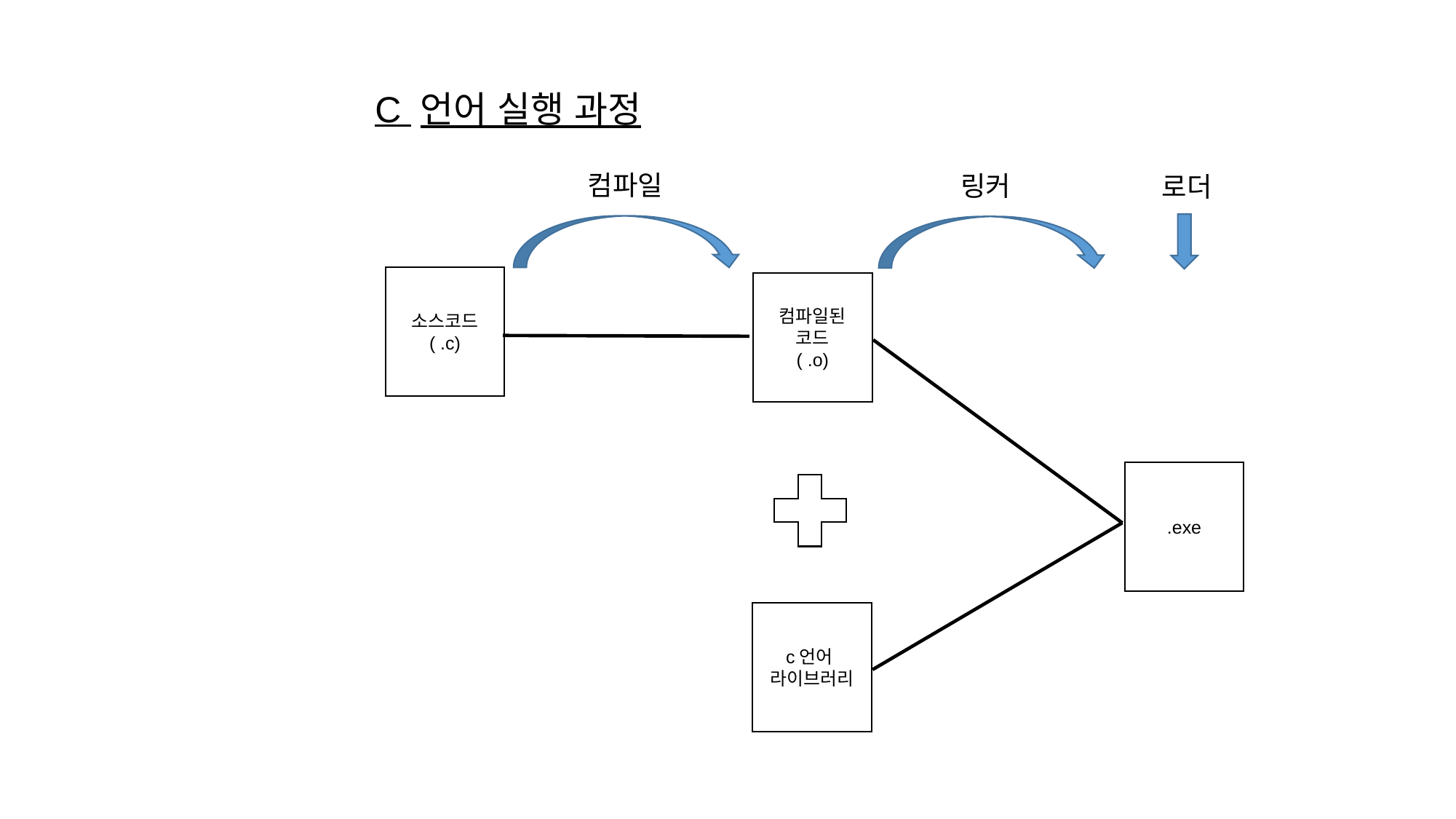

C 언어 실행 과정
컴파일
링커
로더

소스코드
( .c)
컴파일된 코드
( .o)

.exe
c언어
라이브러리